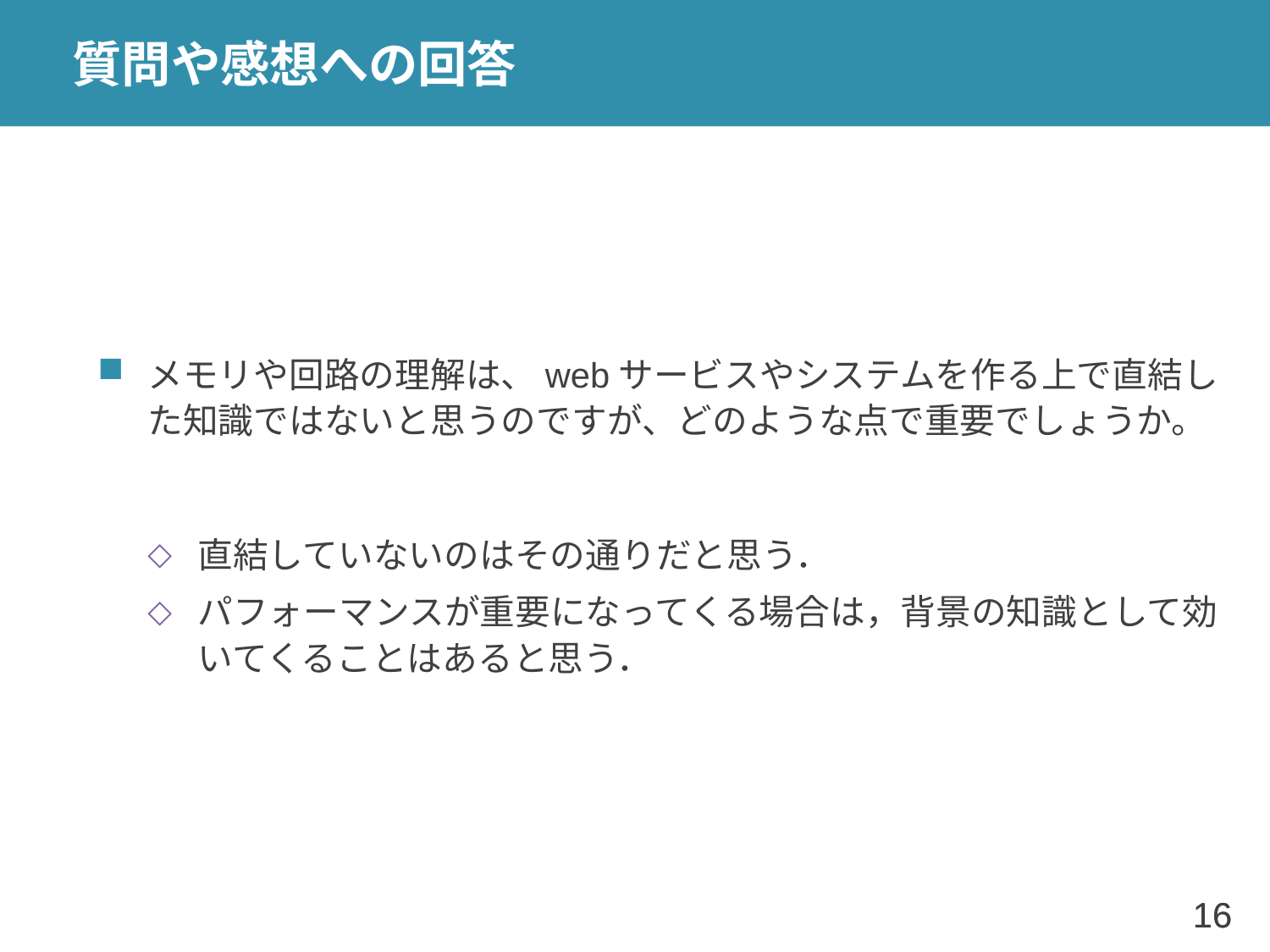

# 質問や感想への回答
メモリや回路の理解は、webサービスやシステムを作る上で直結した知識ではないと思うのですが、どのような点で重要でしょうか。

直結していないのはその通りだと思う．
パフォーマンスが重要になってくる場合は，背景の知識として効いてくることはあると思う．